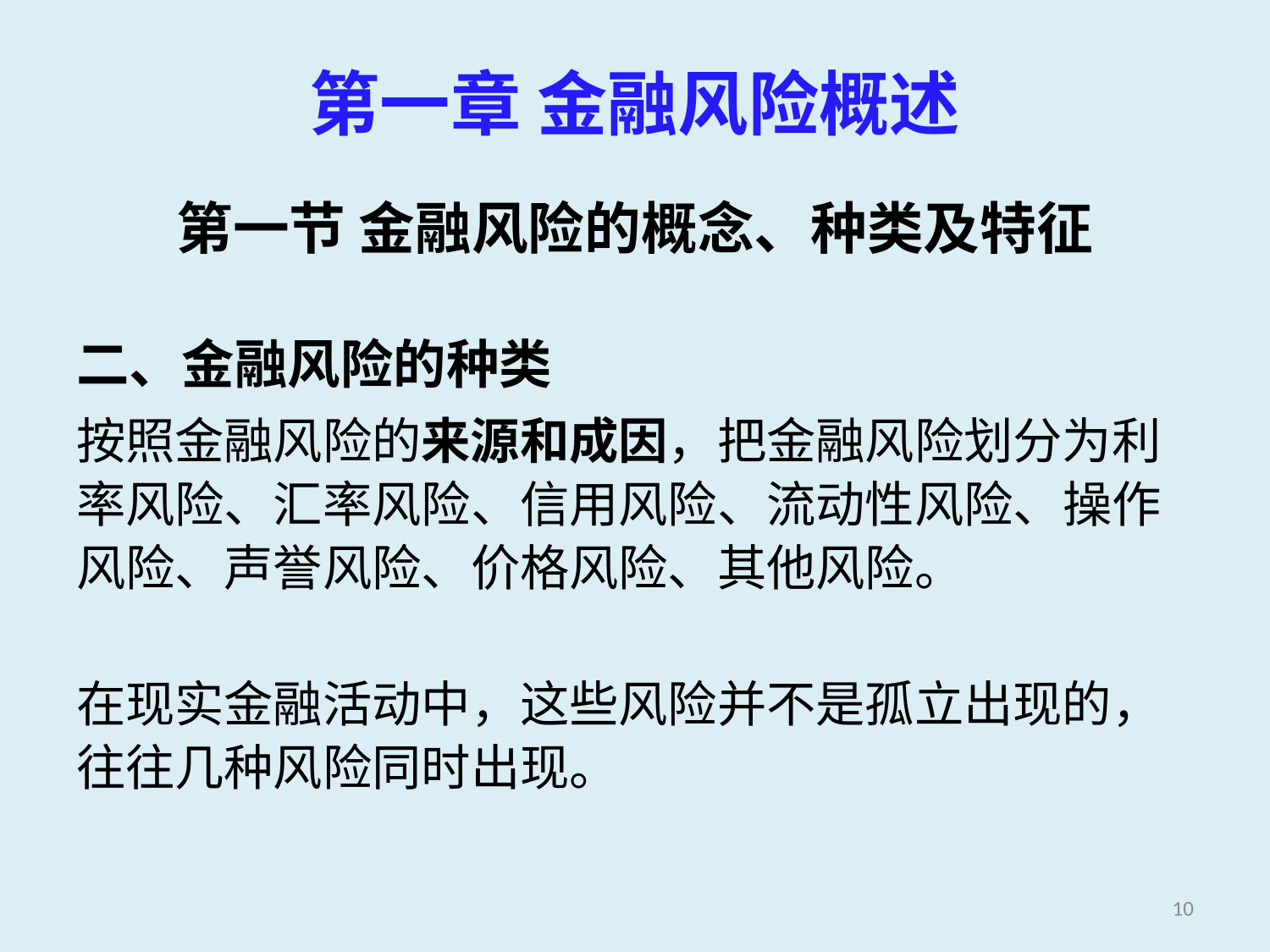

# 第一章 金融风险概述
第一节 金融风险的概念、种类及特征

二、金融风险的种类
按照金融风险的来源和成因，把金融风险划分为利率风险、汇率风险、信用风险、流动性风险、操作风险、声誉风险、价格风险、其他风险。
在现实金融活动中，这些风险并不是孤立出现的，往往几种风险同时出现。
10